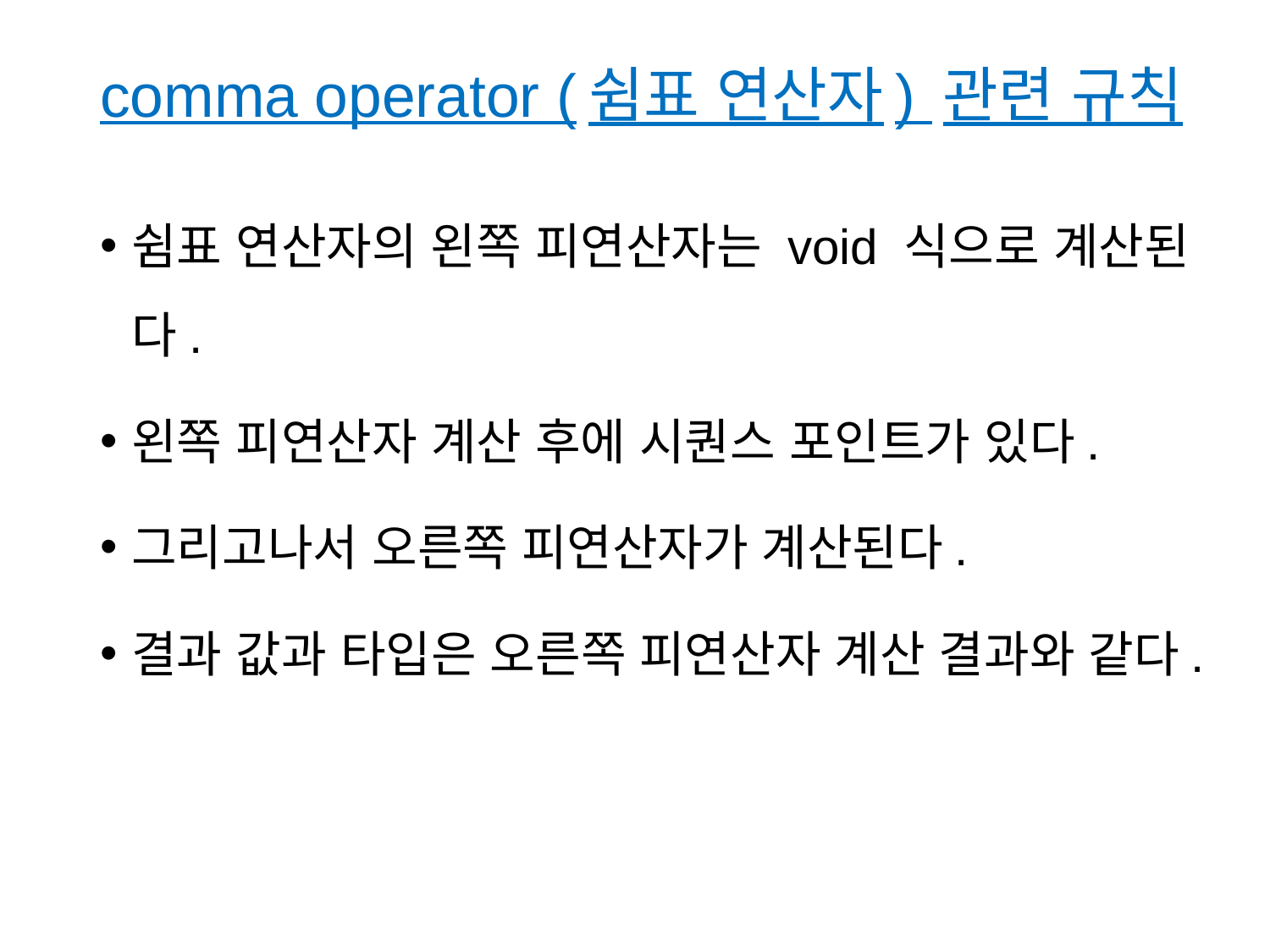

# comma operator (쉼표 연산자) 관련 규칙
쉼표 연산자의 왼쪽 피연산자는 void 식으로 계산된다.
왼쪽 피연산자 계산 후에 시퀀스 포인트가 있다.
그리고나서 오른쪽 피연산자가 계산된다.
결과 값과 타입은 오른쪽 피연산자 계산 결과와 같다.